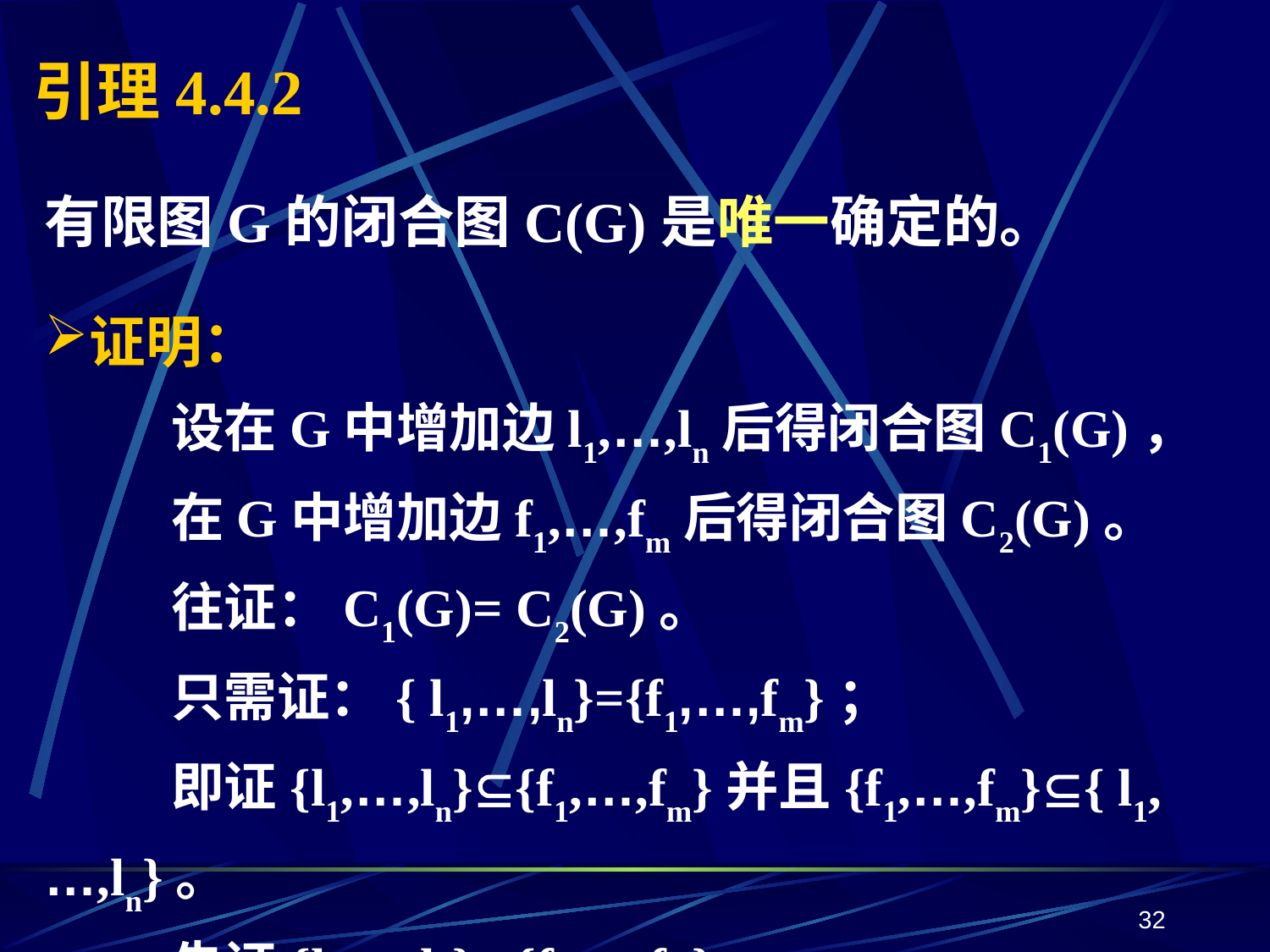

# 引理4.4.2
有限图G的闭合图C(G)是唯一确定的。

证明：
	设在G中增加边l1,…,ln后得闭合图C1(G)，
	在G中增加边f1,…,fm后得闭合图C2(G)。
	往证：C1(G)= C2(G)。
	只需证：{ l1,…,ln}={f1,…,fm}；
	即证{l1,…,ln}⊆{f1,…,fm}并且{f1,…,fm}⊆{ l1,…,ln}。
	先证{l1,…,ln}⊆{f1,…,fm}

32